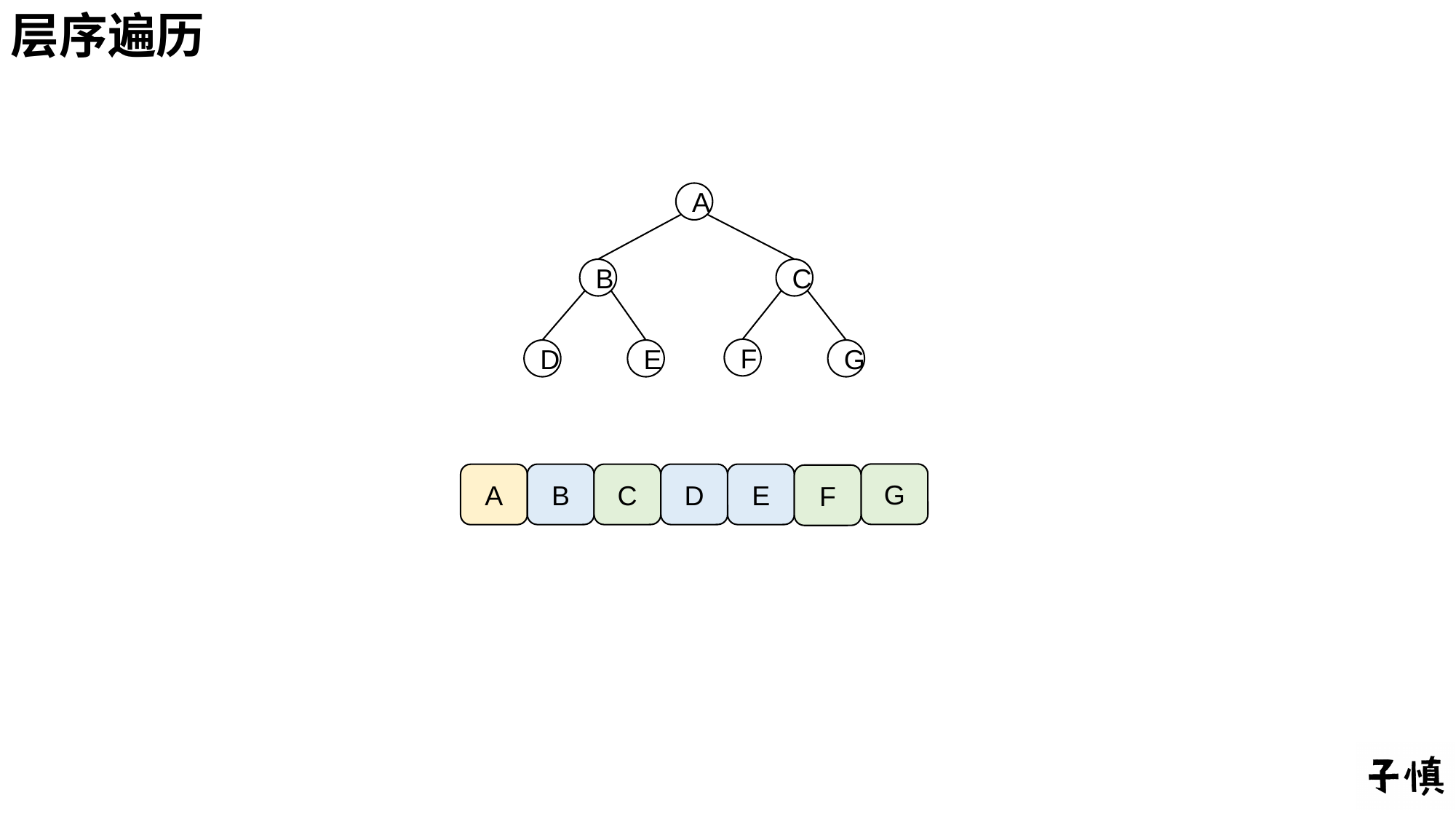

层序遍历
A
B
C
F
G
D
E
G
B
C
D
E
A
F